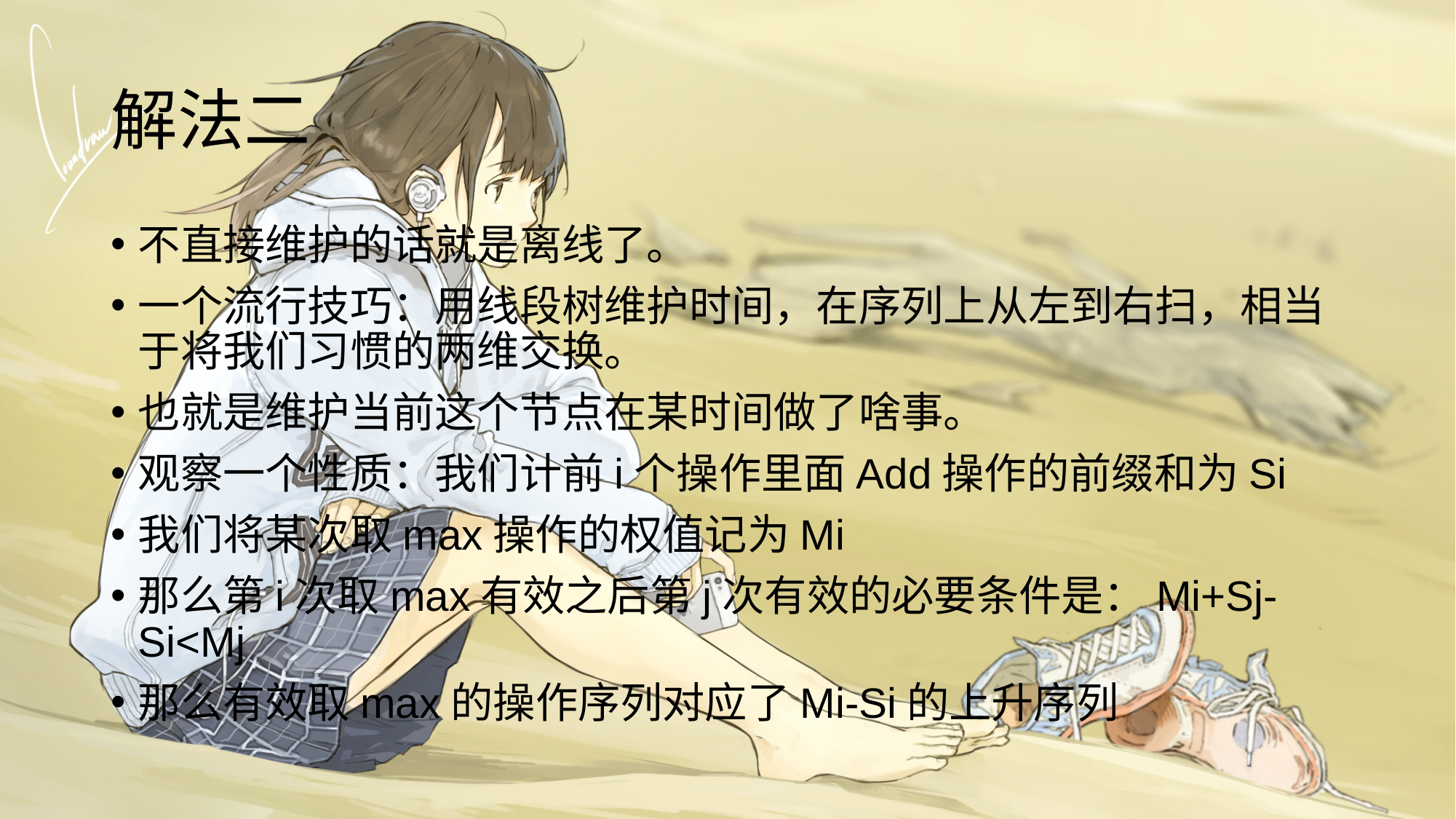

# 解法二
不直接维护的话就是离线了。
一个流行技巧：用线段树维护时间，在序列上从左到右扫，相当于将我们习惯的两维交换。
也就是维护当前这个节点在某时间做了啥事。
观察一个性质：我们计前i个操作里面Add操作的前缀和为Si
我们将某次取max操作的权值记为Mi
那么第i次取max有效之后第j次有效的必要条件是：Mi+Sj-Si<Mj
那么有效取max的操作序列对应了Mi-Si的上升序列